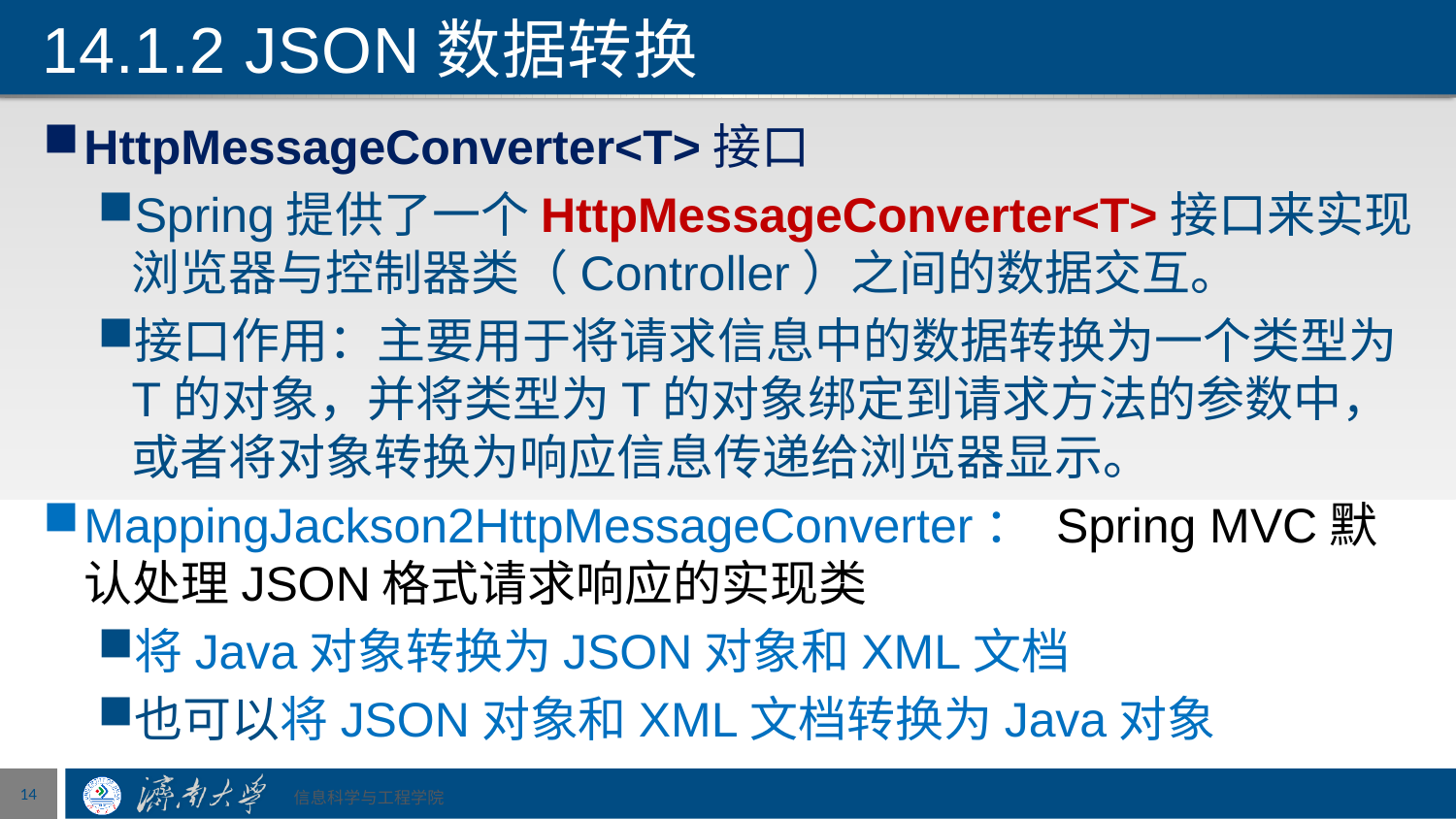

# 14.1.2 JSON数据转换
HttpMessageConverter<T>接口
Spring提供了一个HttpMessageConverter<T>接口来实现浏览器与控制器类（Controller）之间的数据交互。
接口作用：主要用于将请求信息中的数据转换为一个类型为T的对象，并将类型为T的对象绑定到请求方法的参数中，或者将对象转换为响应信息传递给浏览器显示。
MappingJackson2HttpMessageConverter： Spring MVC默认处理JSON格式请求响应的实现类
将Java对象转换为JSON对象和XML文档
也可以将JSON对象和XML文档转换为Java对象